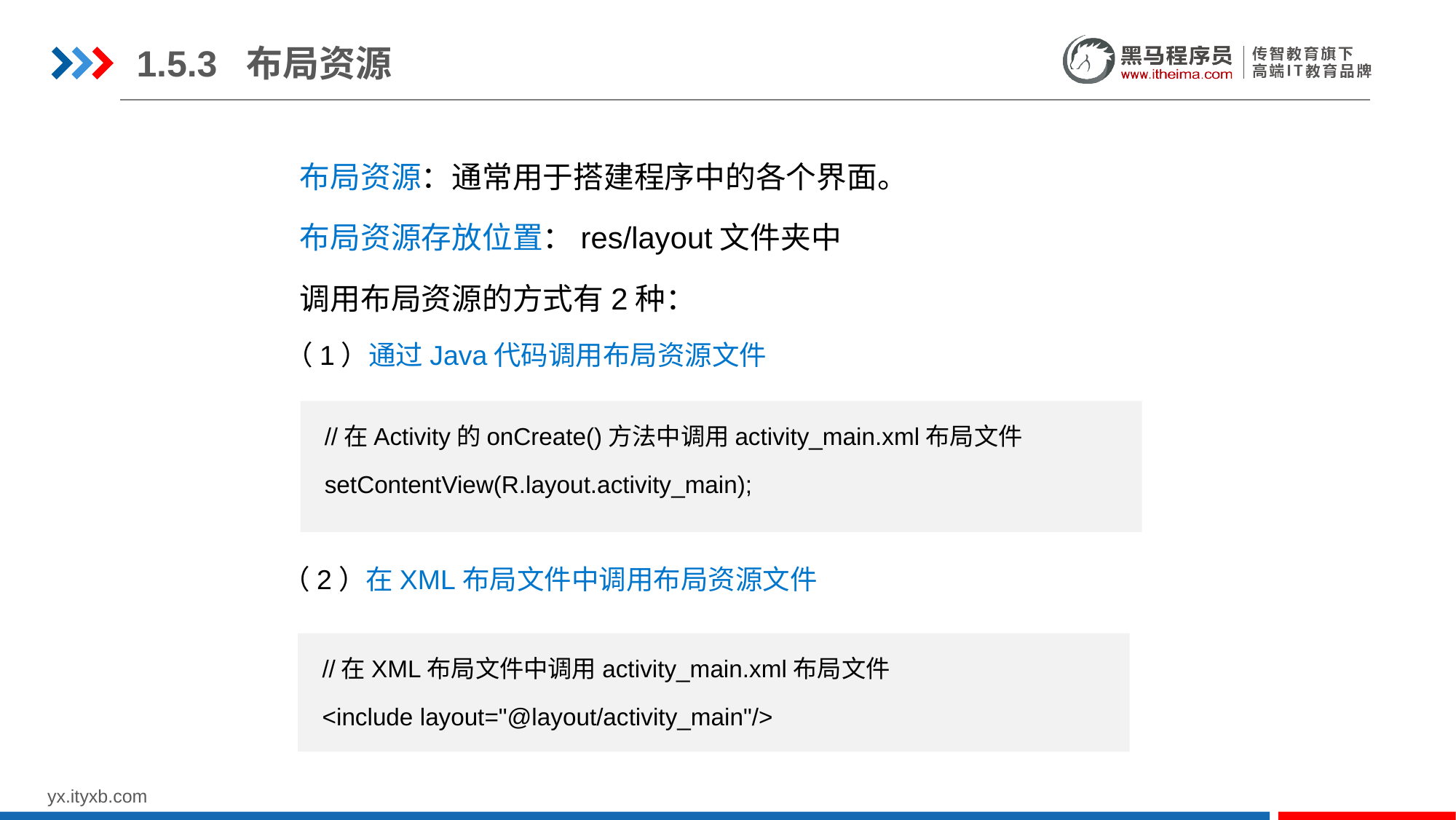

1.5.3  布局资源
 布局资源：通常用于搭建程序中的各个界面。
 布局资源存放位置：res/layout文件夹中
 调用布局资源的方式有2种：
（1）通过Java代码调用布局资源文件

    （2）在XML布局文件中调用布局资源文件

  //在Activity的onCreate()方法中调用activity_main.xml布局文件
  setContentView(R.layout.activity_main);
  //在XML布局文件中调用activity_main.xml布局文件
  <include layout="@layout/activity_main"/>